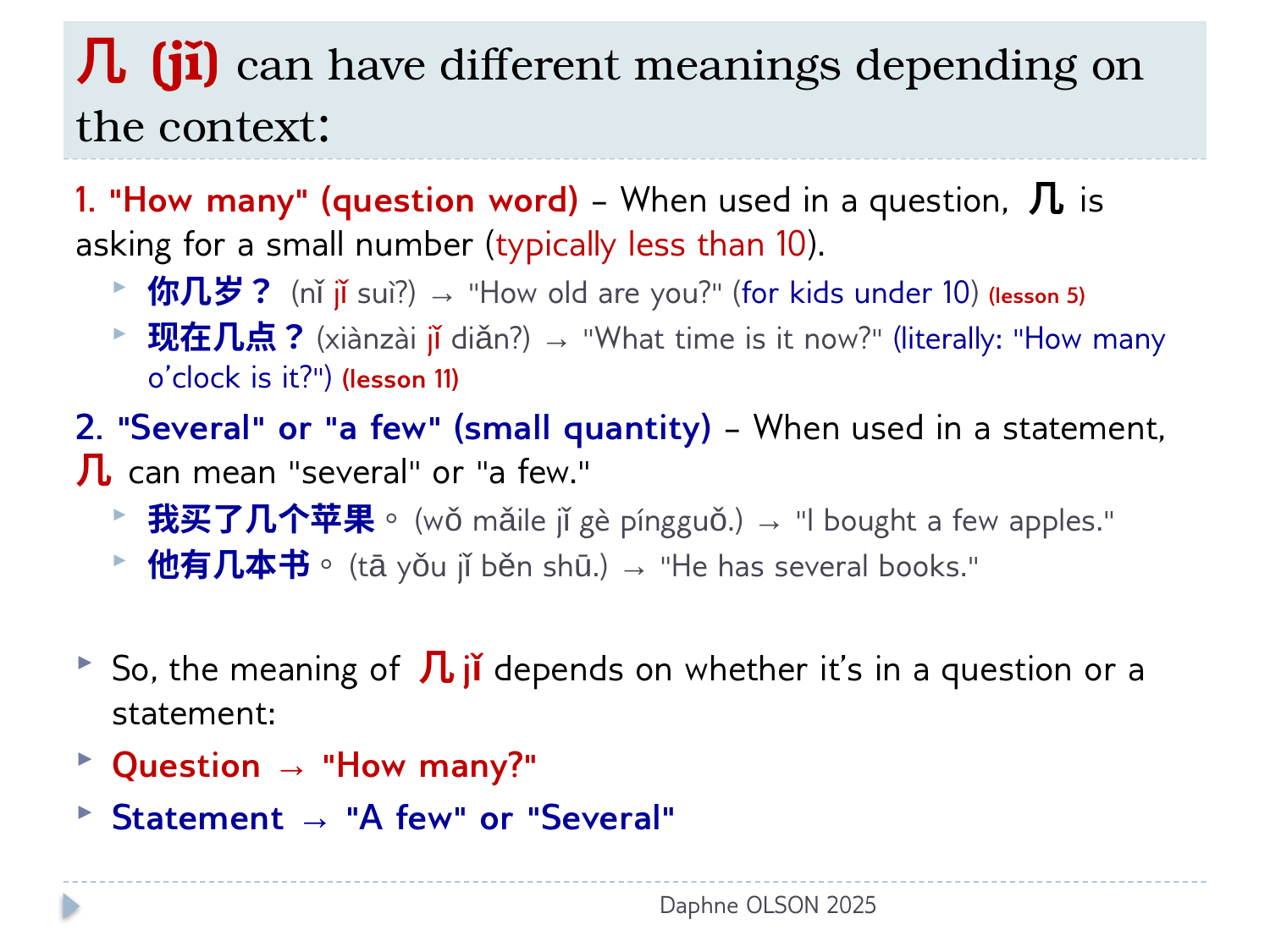

# 几 (jǐ) can have different meanings depending on the context:
1. "How many" (question word) – When used in a question, 几 is asking for a small number (typically less than 10).
你几岁？ (nǐ jǐ suì?) → "How old are you?" (for kids under 10) (lesson 5)
现在几点？(xiànzài jǐ diǎn?) → "What time is it now?" (literally: "How many o’clock is it?") (lesson 11)
2. "Several" or "a few" (small quantity) – When used in a statement, 几 can mean "several" or "a few."
我买了几个苹果。(wǒ mǎile jǐ gè píngguǒ.) → "I bought a few apples."
他有几本书。(tā yǒu jǐ běn shū.) → "He has several books."

So, the meaning of 几jǐ depends on whether it’s in a question or a statement:
Question → "How many?"
Statement → "A few" or "Several"

Daphne OLSON 2025